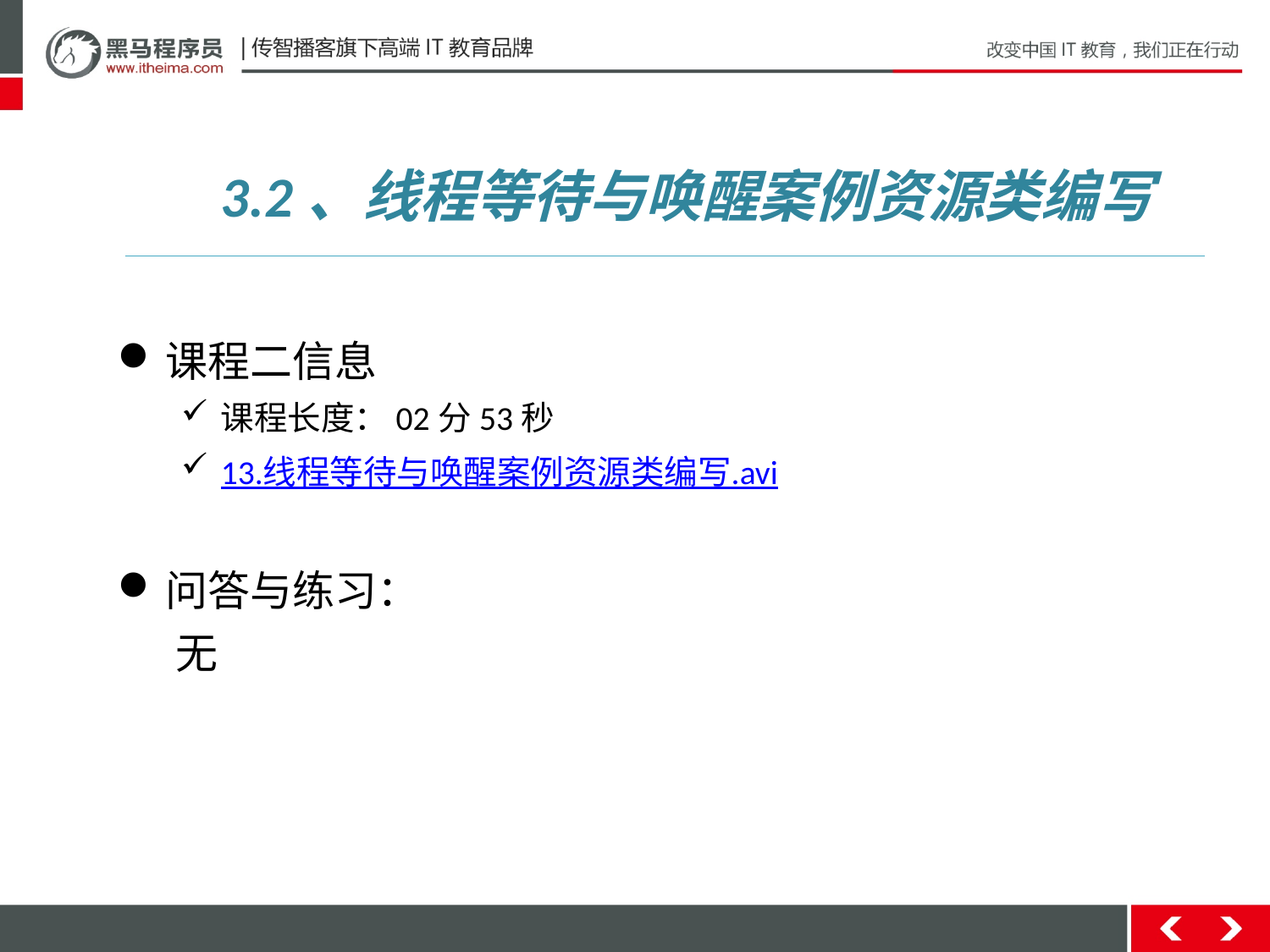

3.2、线程等待与唤醒案例资源类编写

课程二信息
课程长度：02分53秒
13.线程等待与唤醒案例资源类编写.avi

问答与练习：
     无